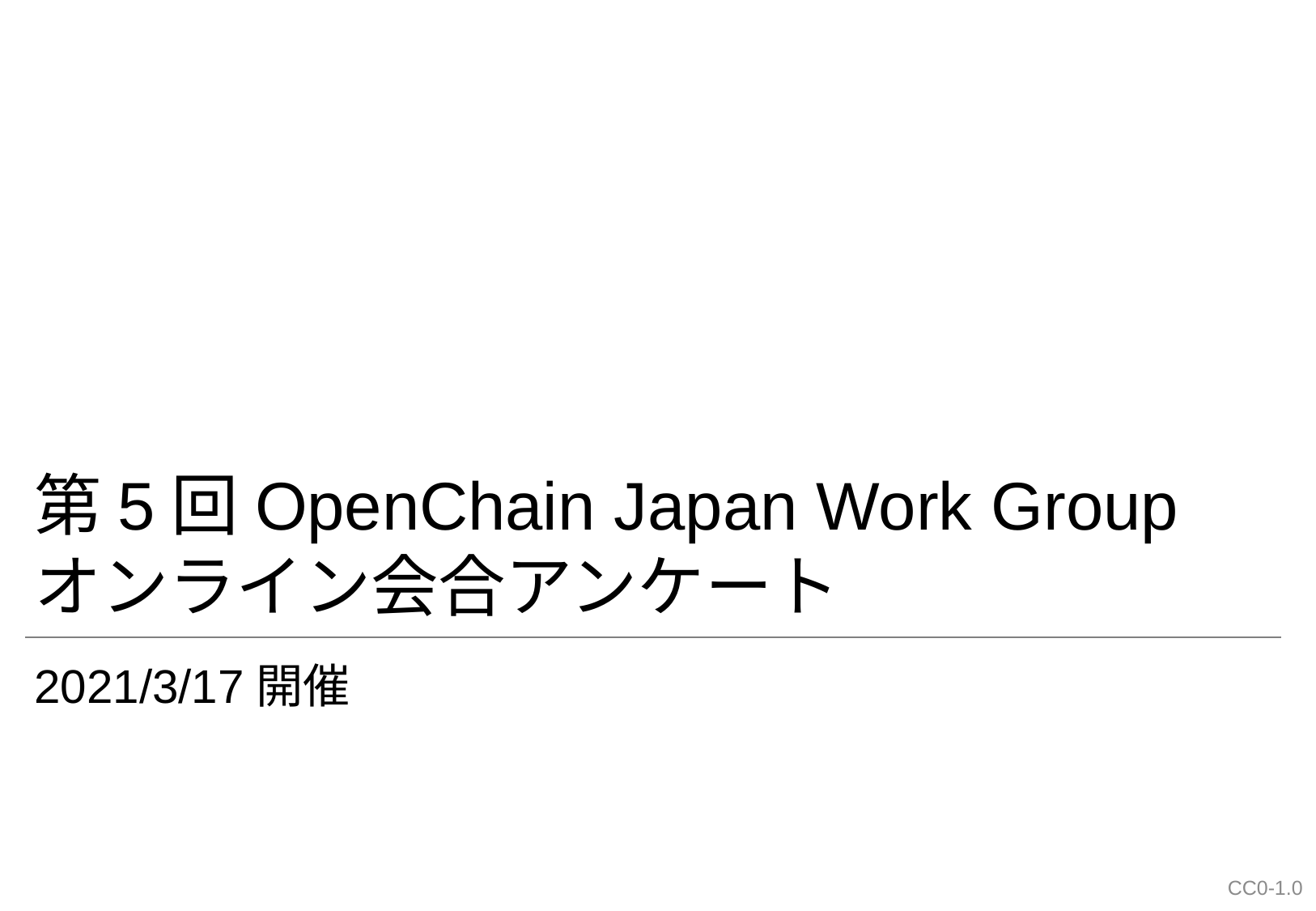

# 第5回OpenChain Japan Work Group オンライン会合アンケート
2021/3/17開催
CC0-1.0